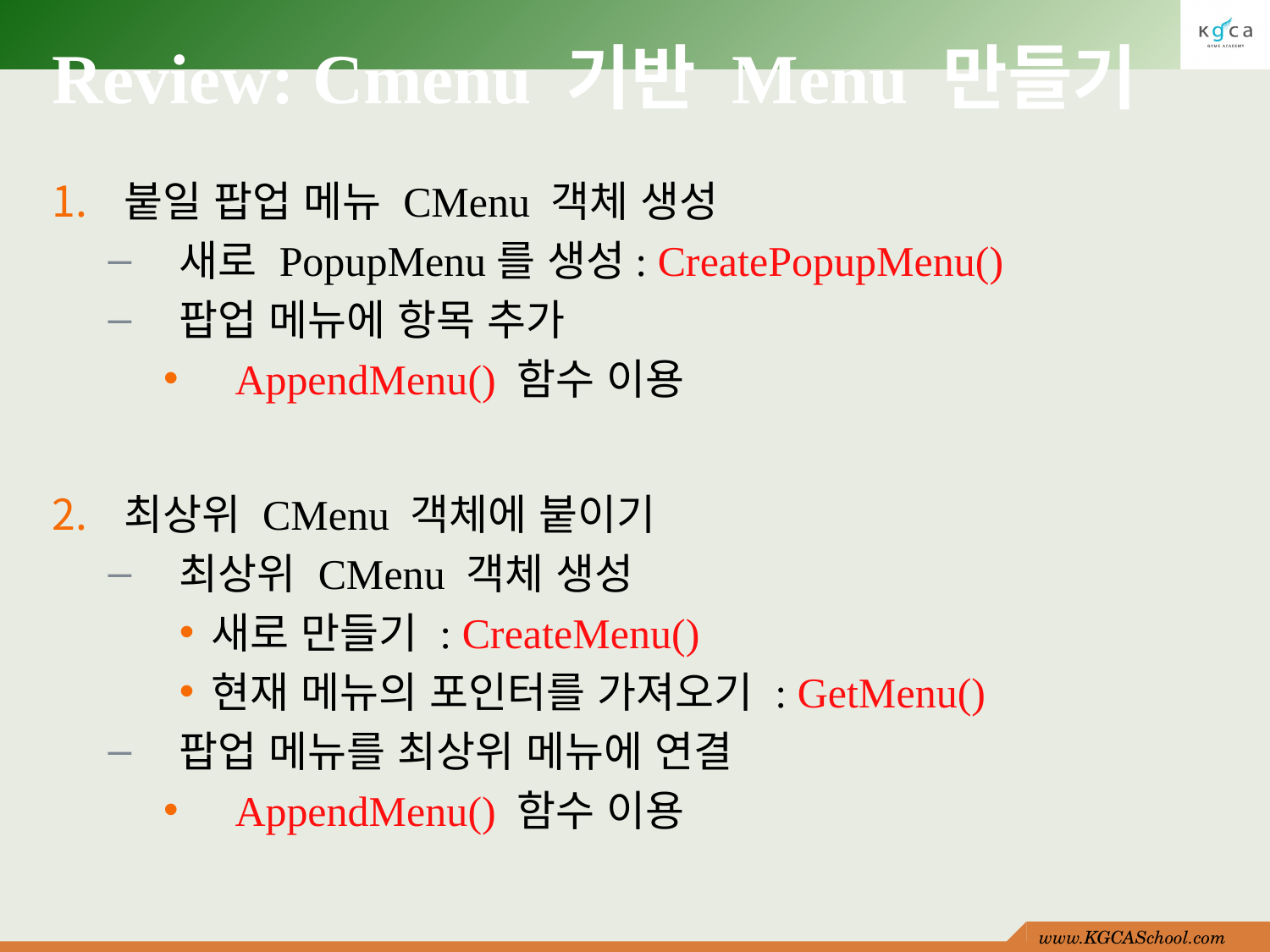

# Review: Cmenu 기반 Menu 만들기
붙일 팝업 메뉴 CMenu 객체 생성
새로 PopupMenu를 생성: CreatePopupMenu()
팝업 메뉴에 항목 추가
AppendMenu() 함수 이용

최상위 CMenu 객체에 붙이기
최상위 CMenu 객체 생성
새로 만들기 : CreateMenu()
현재 메뉴의 포인터를 가져오기 : GetMenu()
팝업 메뉴를 최상위 메뉴에 연결
AppendMenu() 함수 이용